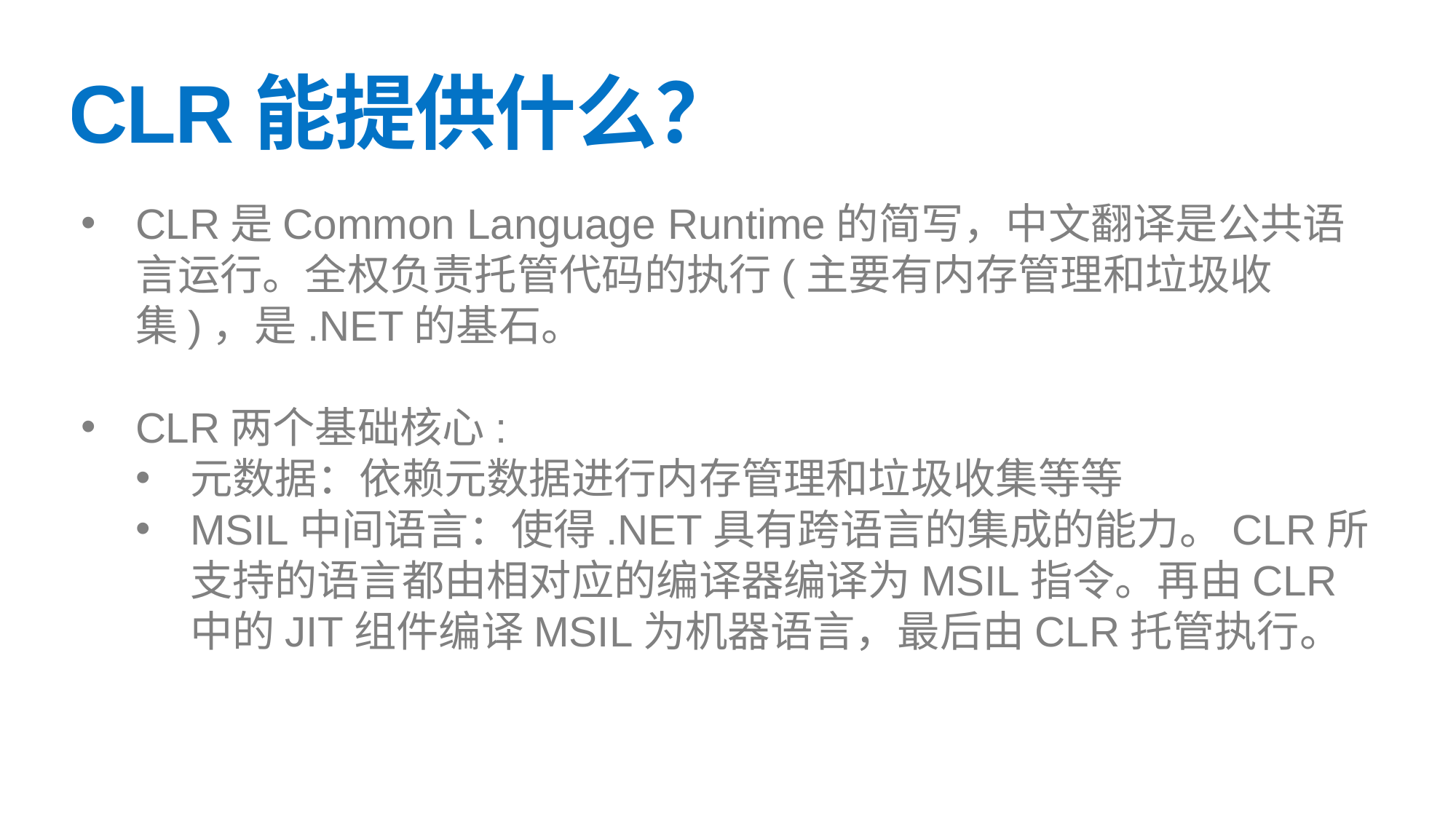

# CLR能提供什么？
CLR是Common Language Runtime的简写，中文翻译是公共语言运行。全权负责托管代码的执行(主要有内存管理和垃圾收集)，是.NET的基石。

CLR两个基础核心:
元数据：依赖元数据进行内存管理和垃圾收集等等
MSIL中间语言：使得.NET具有跨语言的集成的能力。CLR所支持的语言都由相对应的编译器编译为MSIL指令。再由CLR中的JIT组件编译MSIL为机器语言，最后由CLR托管执行。